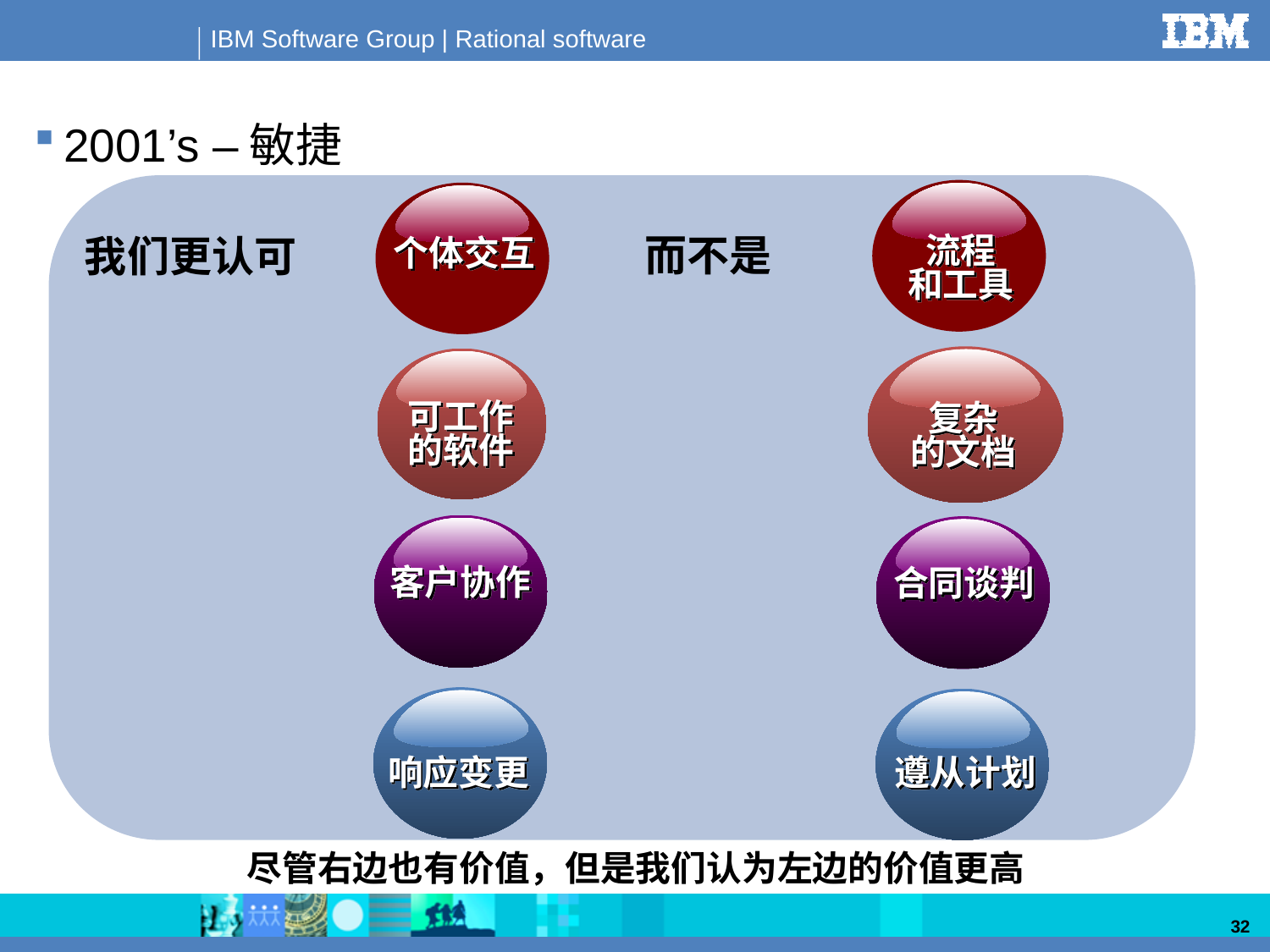

2001’s –敏捷

流程
和工具

个体交互
而不是
我们更认可

可工作的软件
复杂
的文档

客户协作

合同谈判

响应变更
遵从计划
尽管右边也有价值，但是我们认为左边的价值更高
32